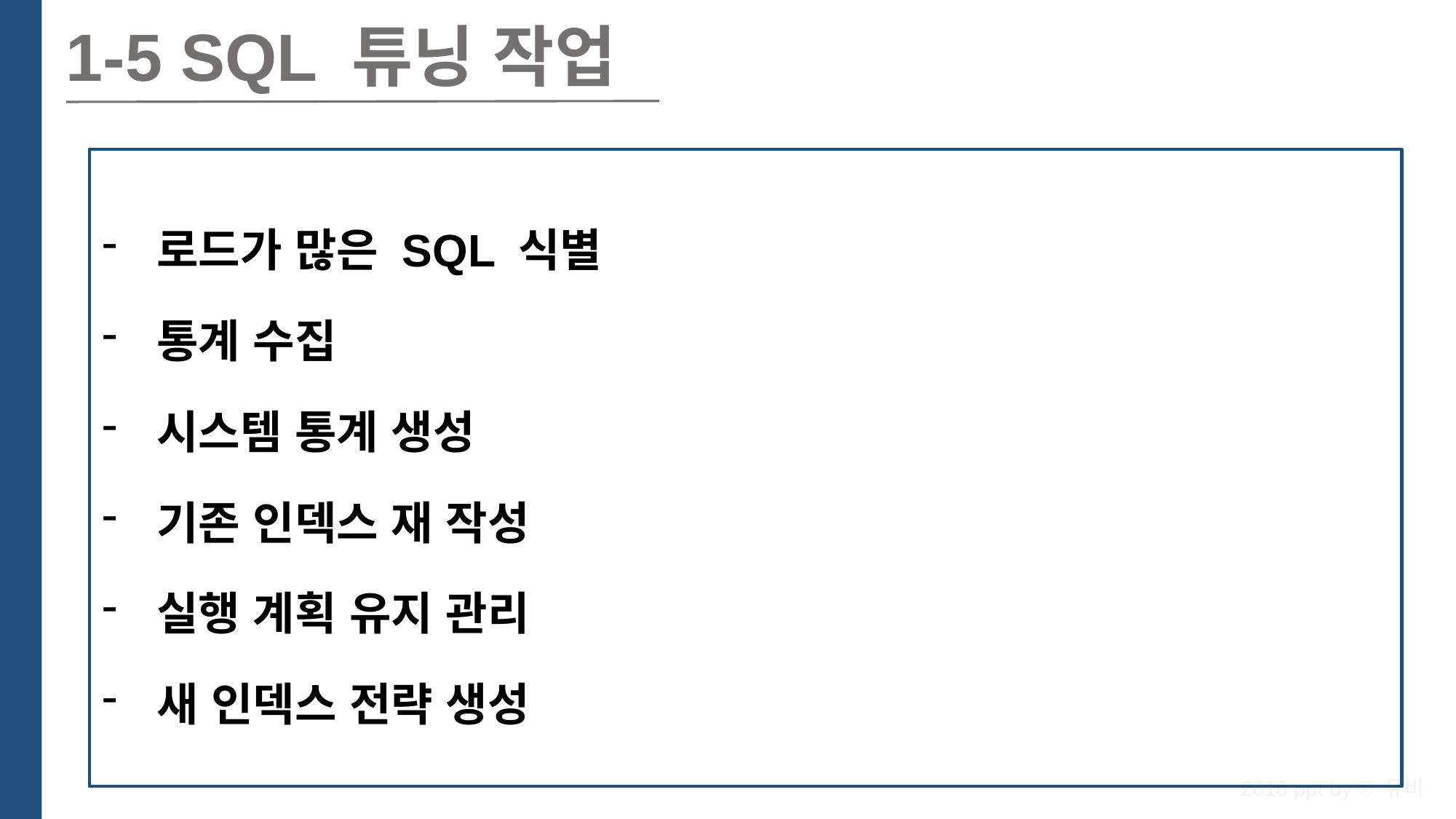

1-5 SQL 튜닝 작업
로드가 많은 SQL 식별
통계 수집
시스템 통계 생성
기존 인덱스 재 작성
실행 계획 유지 관리
새 인덱스 전략 생성
2016 ppt by ⓒ 유비